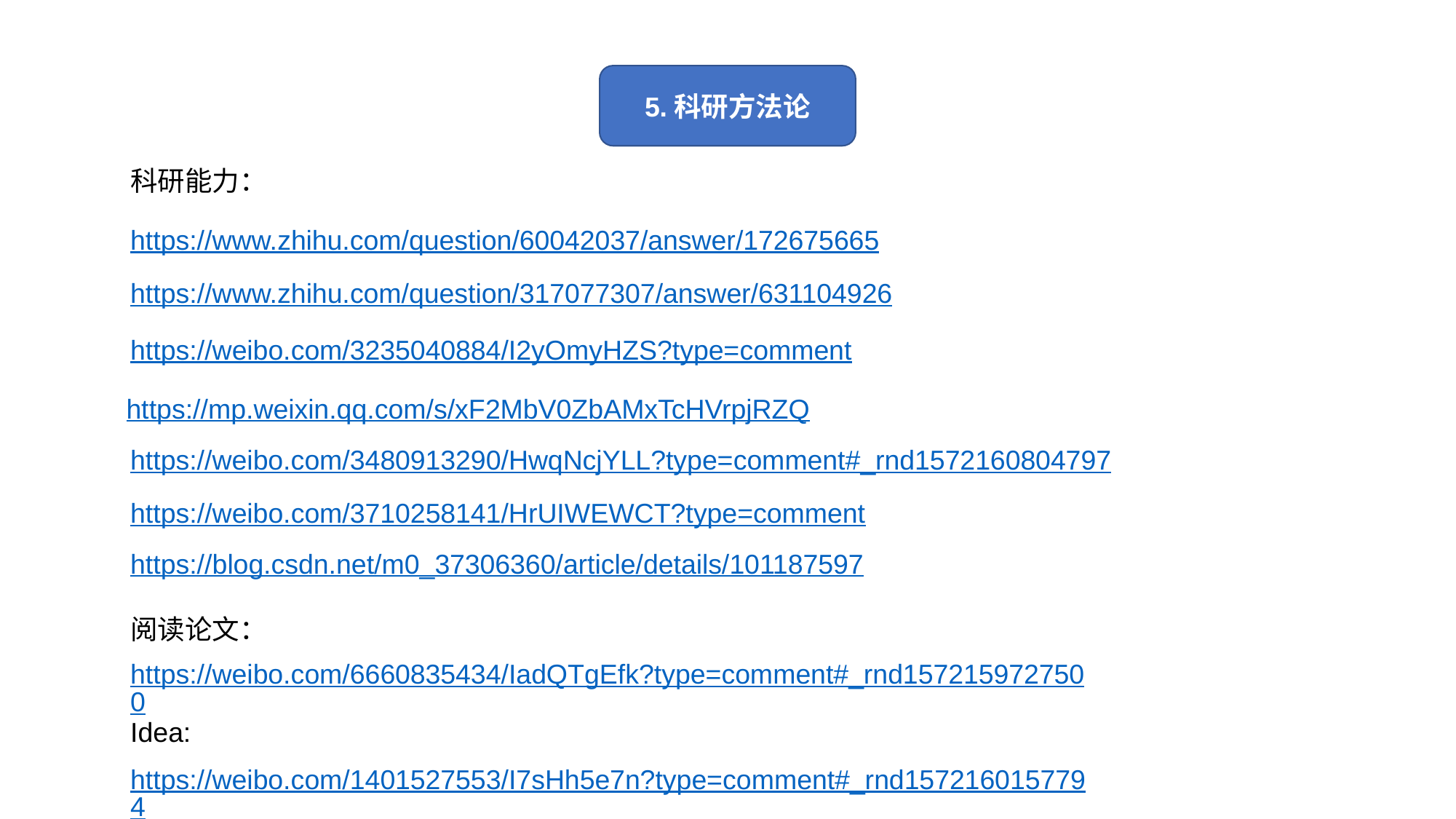

5.科研方法论
科研能力：
https://www.zhihu.com/question/60042037/answer/172675665
https://www.zhihu.com/question/317077307/answer/631104926
https://weibo.com/3235040884/I2yOmyHZS?type=comment
https://mp.weixin.qq.com/s/xF2MbV0ZbAMxTcHVrpjRZQ
https://weibo.com/3480913290/HwqNcjYLL?type=comment#_rnd1572160804797
https://weibo.com/3710258141/HrUIWEWCT?type=comment
https://blog.csdn.net/m0_37306360/article/details/101187597
阅读论文：
https://weibo.com/6660835434/IadQTgEfk?type=comment#_rnd1572159727500
Idea:
https://weibo.com/1401527553/I7sHh5e7n?type=comment#_rnd1572160157794